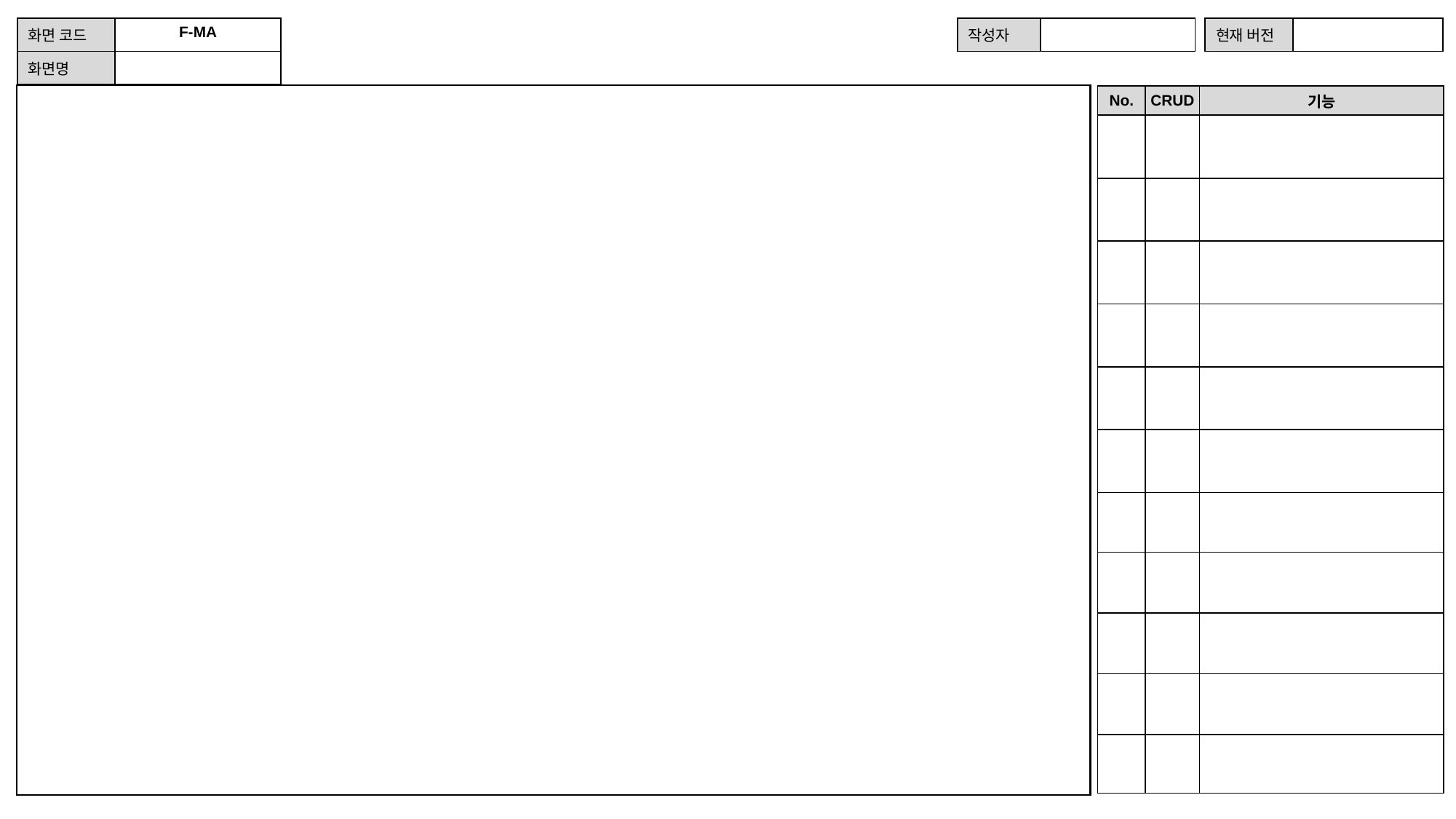

| 화면 코드 | F-MA |
| --- | --- |
| 화면명 |  |
| 작성자 |  |
| --- | --- |
| 현재 버전 |  |
| --- | --- |

| No. | CRUD | 기능 |
| --- | --- | --- |
|  |  |  |
|  |  |  |
|  |  |  |
|  |  |  |
|  |  |  |
|  |  |  |
|  |  |  |
|  |  |  |
|  |  |  |
|  |  |  |
|  |  |  |